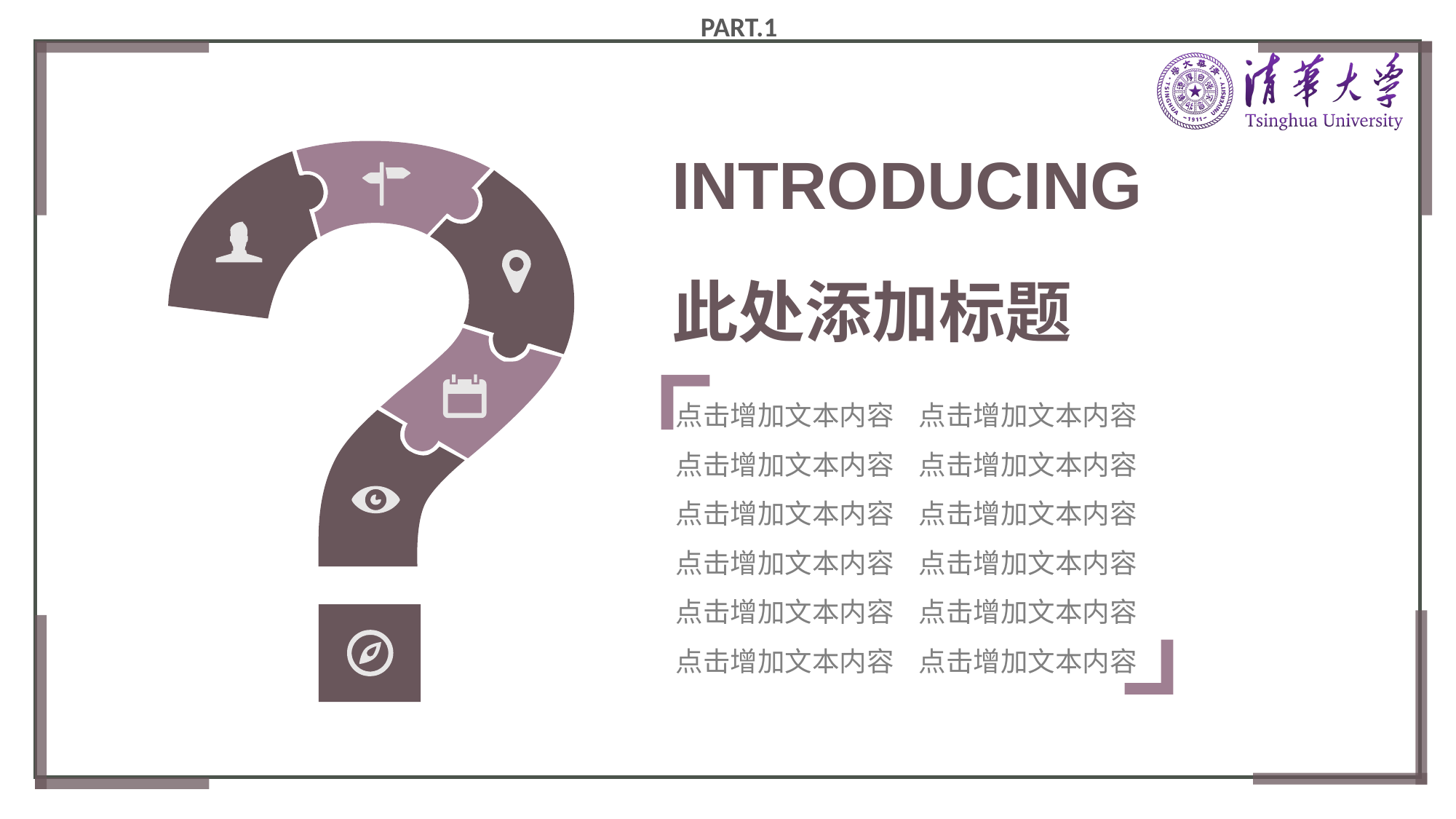

PART.1

INTRODUCING
此处添加标题

点击增加文本内容    点击增加文本内容
点击增加文本内容    点击增加文本内容
点击增加文本内容    点击增加文本内容
点击增加文本内容    点击增加文本内容
点击增加文本内容    点击增加文本内容
点击增加文本内容    点击增加文本内容